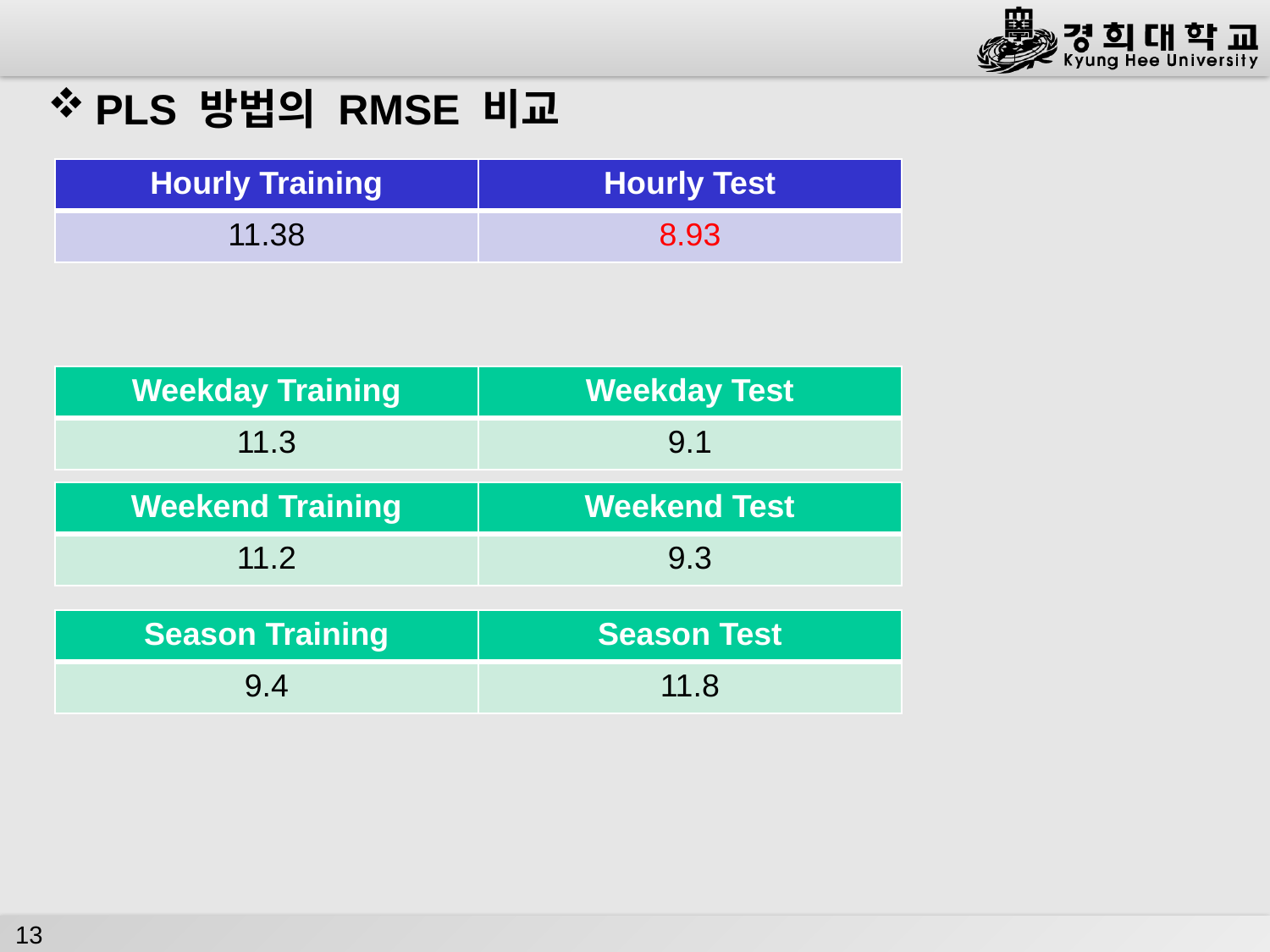

#
PLS 방법의 RMSE 비교
| Hourly Training | Hourly Test |
| --- | --- |
| 11.38 | 8.93 |
| Weekday Training | Weekday Test |
| --- | --- |
| 11.3 | 9.1 |
| Weekend Training | Weekend Test |
| --- | --- |
| 11.2 | 9.3 |
| Season Training | Season Test |
| --- | --- |
| 9.4 | 11.8 |
13